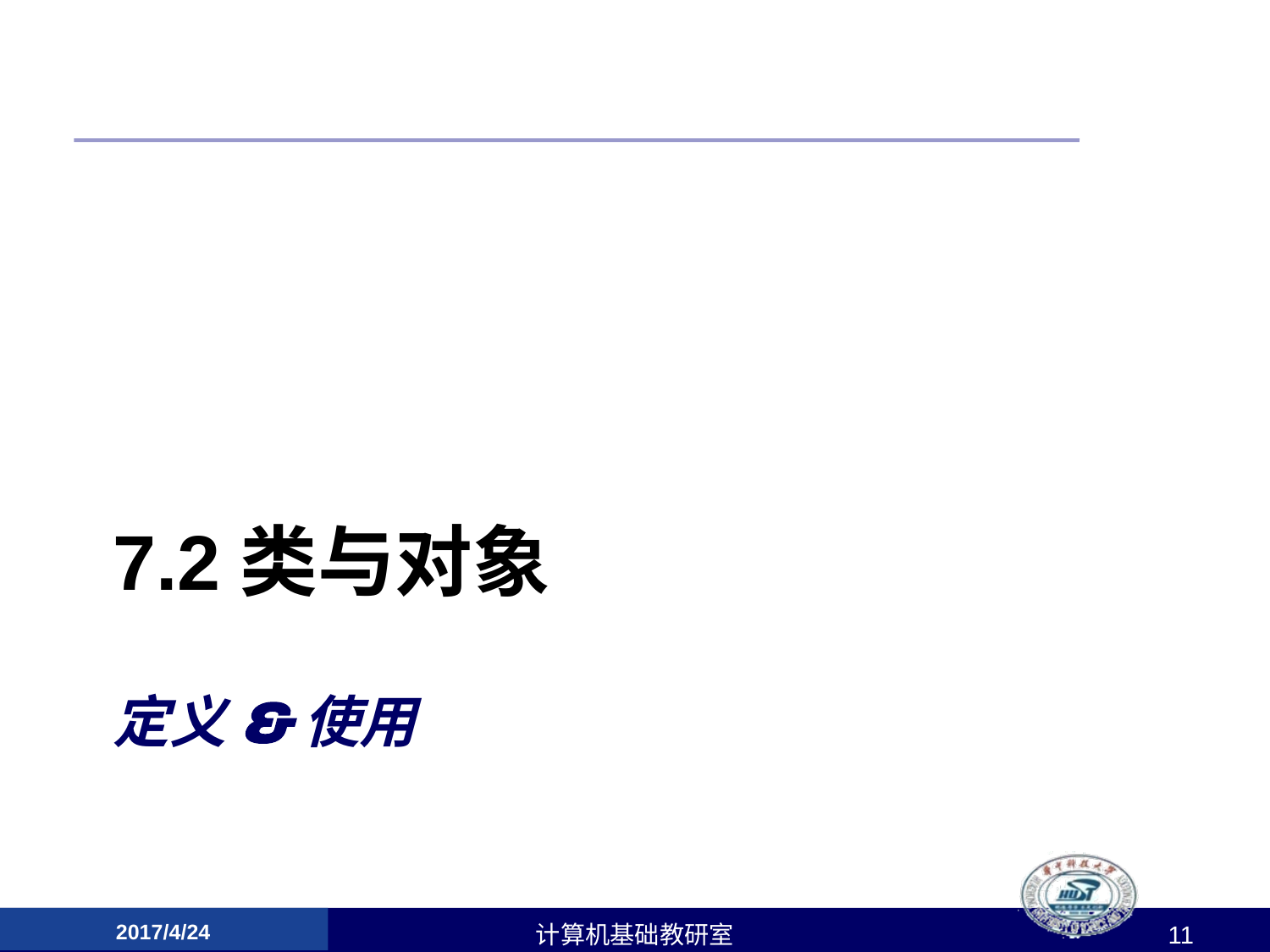

7.2	类与对象
# 定义&使用
2017/4/24
计算机基础教研室
11